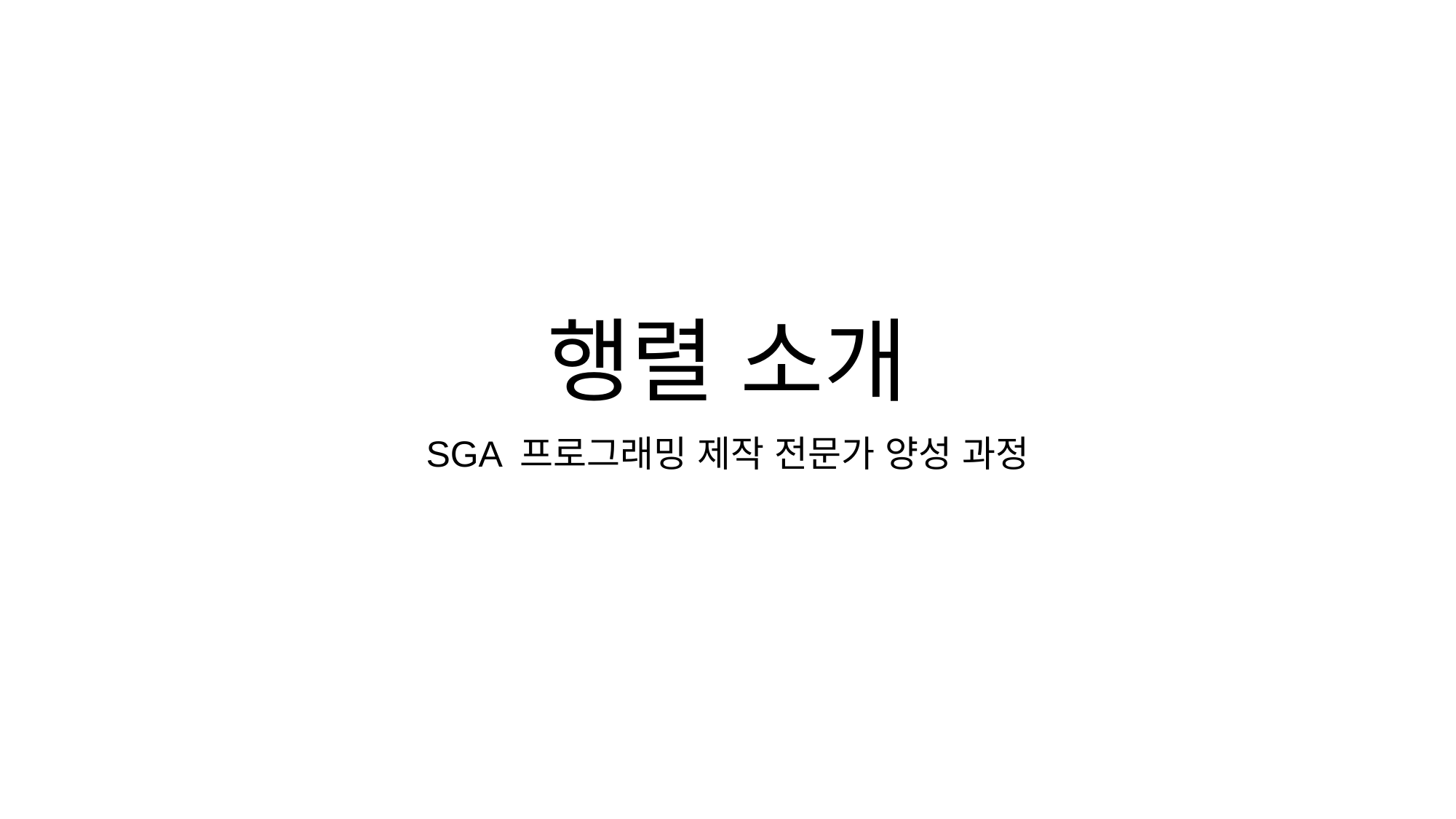

# 행렬 소개
SGA 프로그래밍 제작 전문가 양성 과정